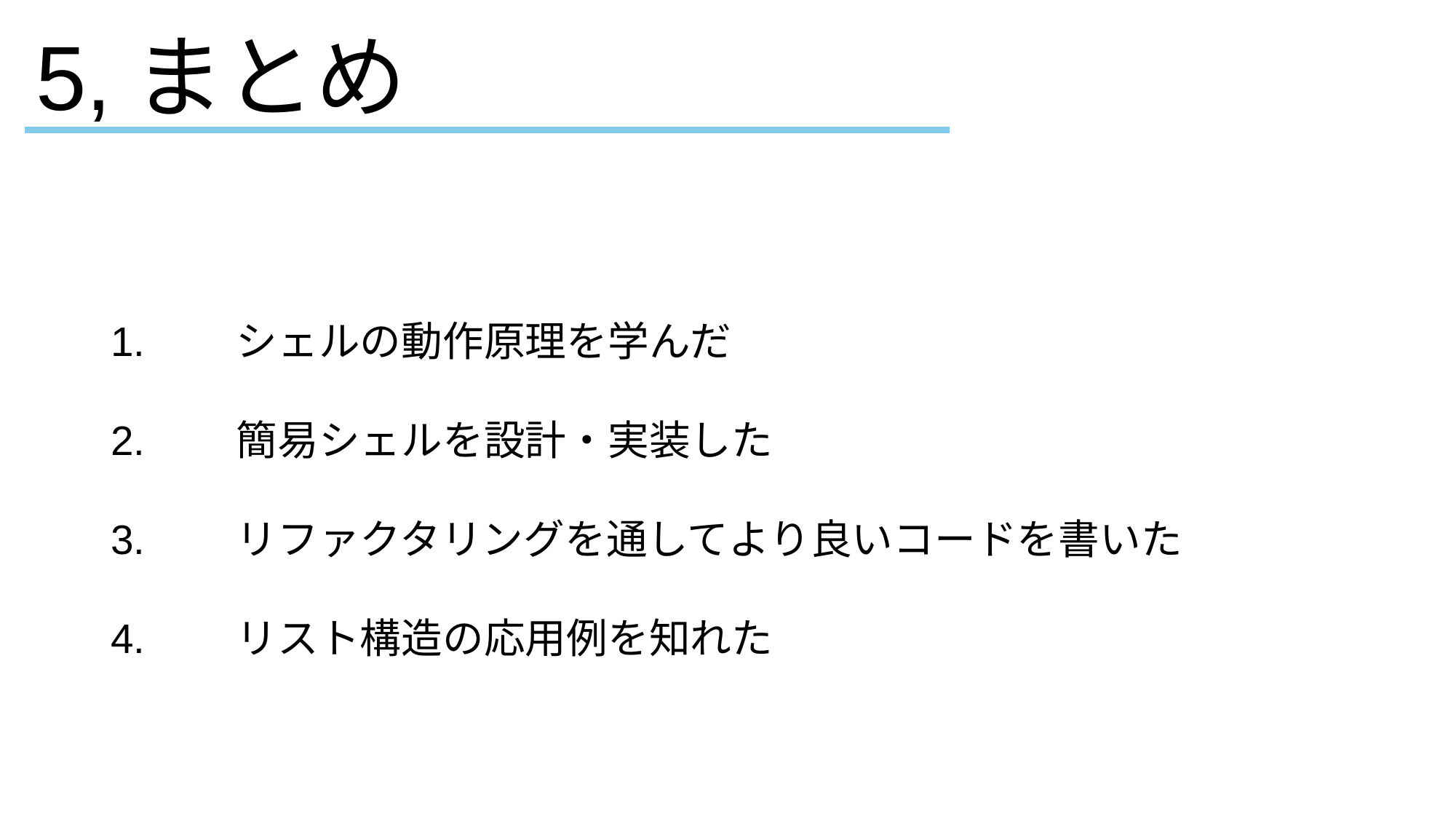

# 5,まとめ
シェルの動作原理を学んだ
簡易シェルを設計・実装した
リファクタリングを通してより良いコードを書いた
リスト構造の応用例を知れた